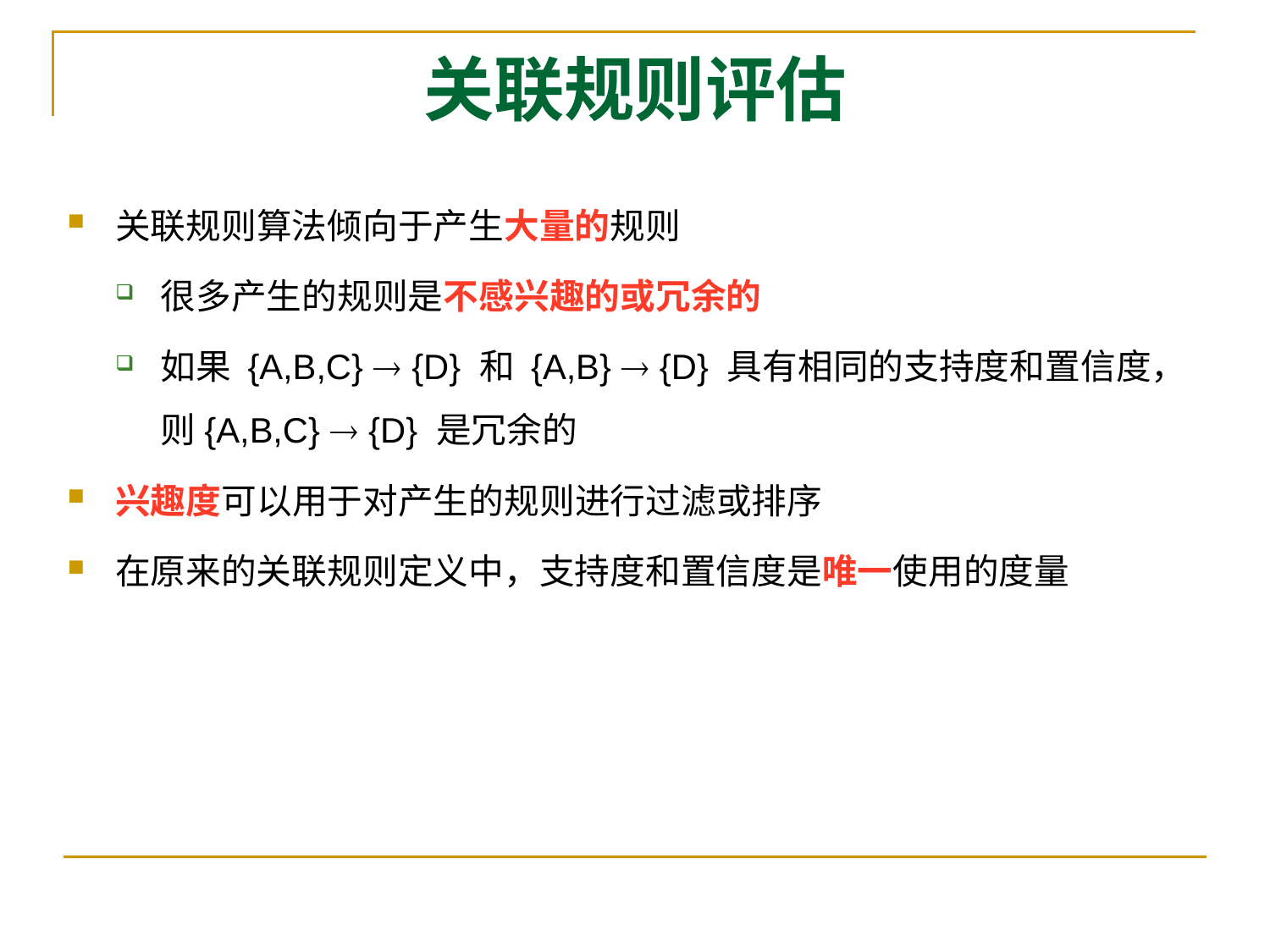

# 关联规则评估
关联规则算法倾向于产生大量的规则
很多产生的规则是不感兴趣的或冗余的
如果 {A,B,C} → {D} 和 {A,B} → {D} 具有相同的支持度和置信度，则{A,B,C} → {D} 是冗余的
兴趣度可以用于对产生的规则进行过滤或排序
在原来的关联规则定义中，支持度和置信度是唯一使用的度量